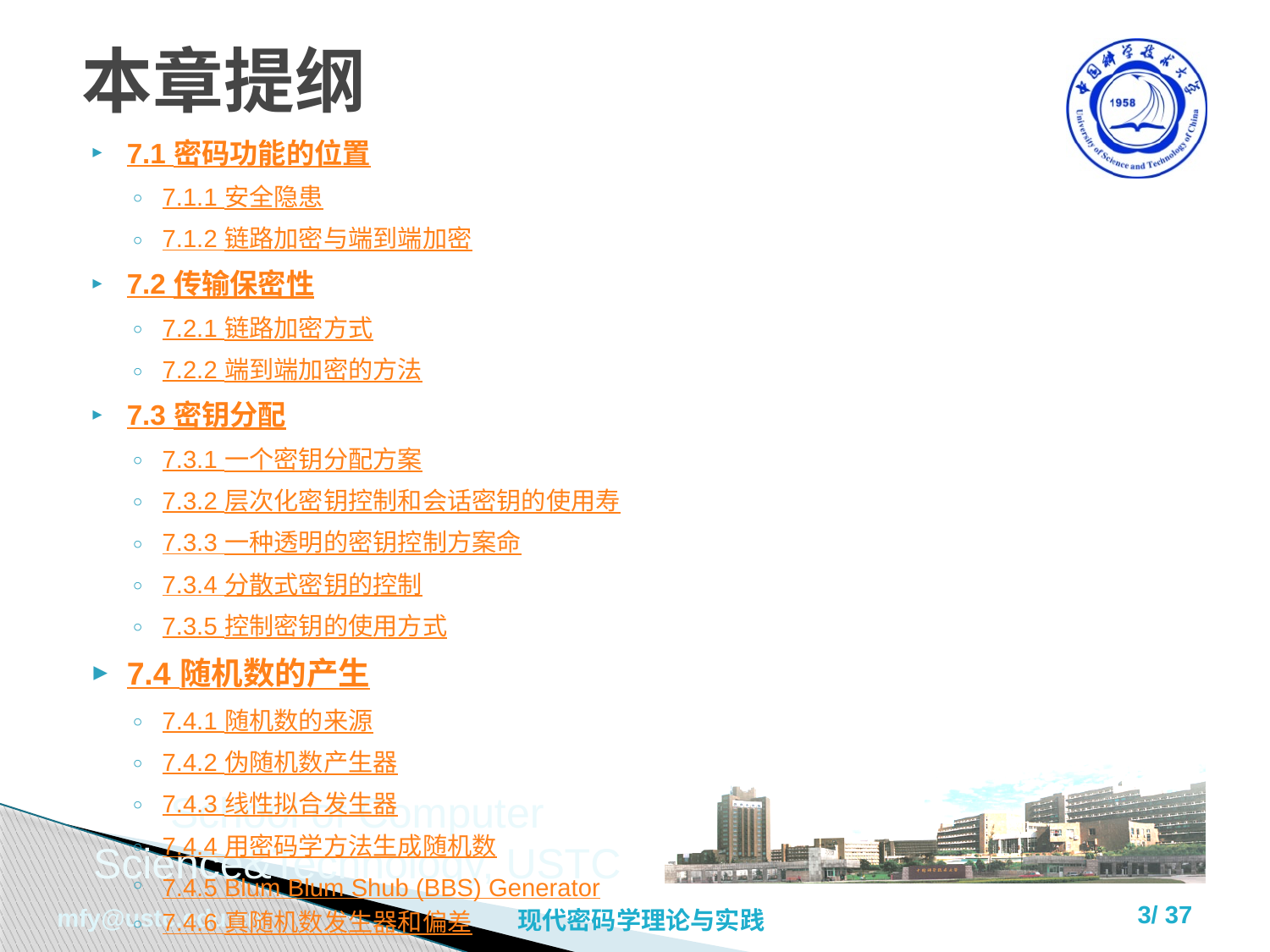

# 本章提纲
7.1 密码功能的位置
7.1.1 安全隐患
7.1.2 链路加密与端到端加密
7.2 传输保密性
7.2.1 链路加密方式
7.2.2 端到端加密的方法
7.3 密钥分配
7.3.1 一个密钥分配方案
7.3.2 层次化密钥控制和会话密钥的使用寿
7.3.3 一种透明的密钥控制方案命
7.3.4 分散式密钥的控制
7.3.5 控制密钥的使用方式
7.4 随机数的产生
7.4.1 随机数的来源
7.4.2 伪随机数产生器
7.4.3 线性拟合发生器
7.4.4 用密码学方法生成随机数
7.4.5 Blum Blum Shub (BBS) Generator
7.4.6 真随机数发生器和偏差